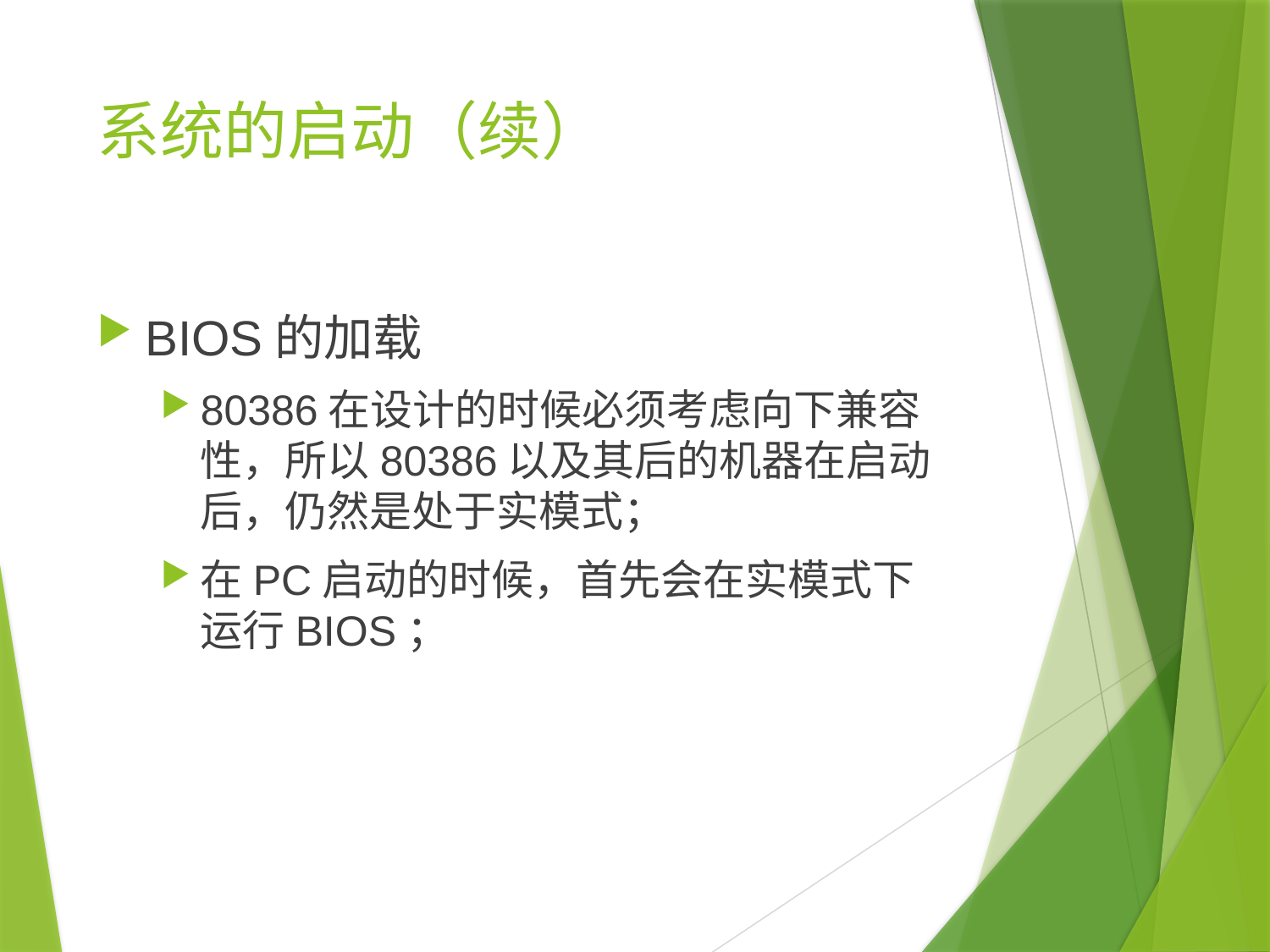

# 系统的启动（续）
BIOS的加载
80386在设计的时候必须考虑向下兼容性，所以80386以及其后的机器在启动后，仍然是处于实模式；
在PC启动的时候，首先会在实模式下运行BIOS；